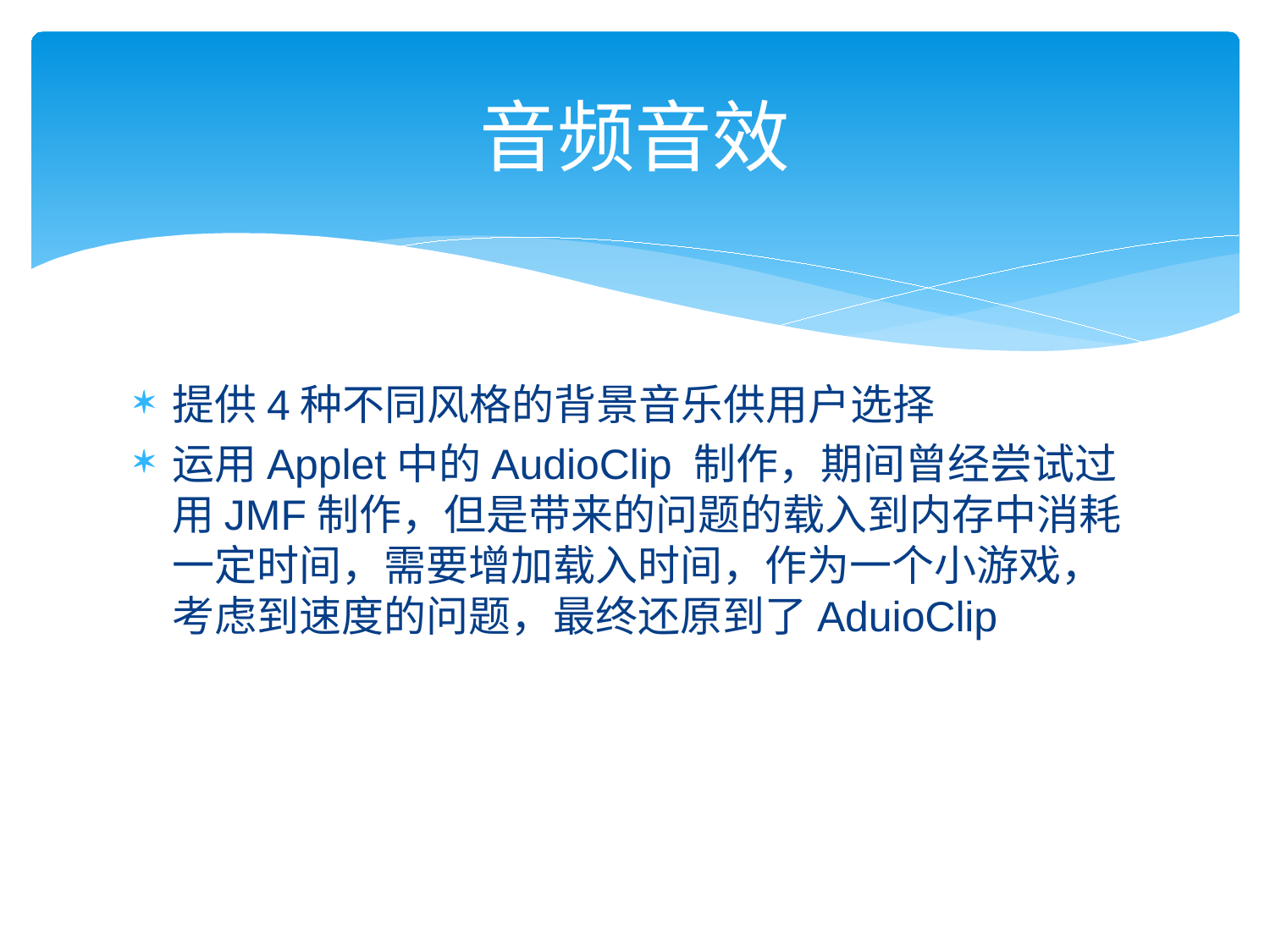

# 音频音效
提供4种不同风格的背景音乐供用户选择
运用Applet中的AudioClip 制作，期间曾经尝试过用JMF制作，但是带来的问题的载入到内存中消耗一定时间，需要增加载入时间，作为一个小游戏，考虑到速度的问题，最终还原到了AduioClip